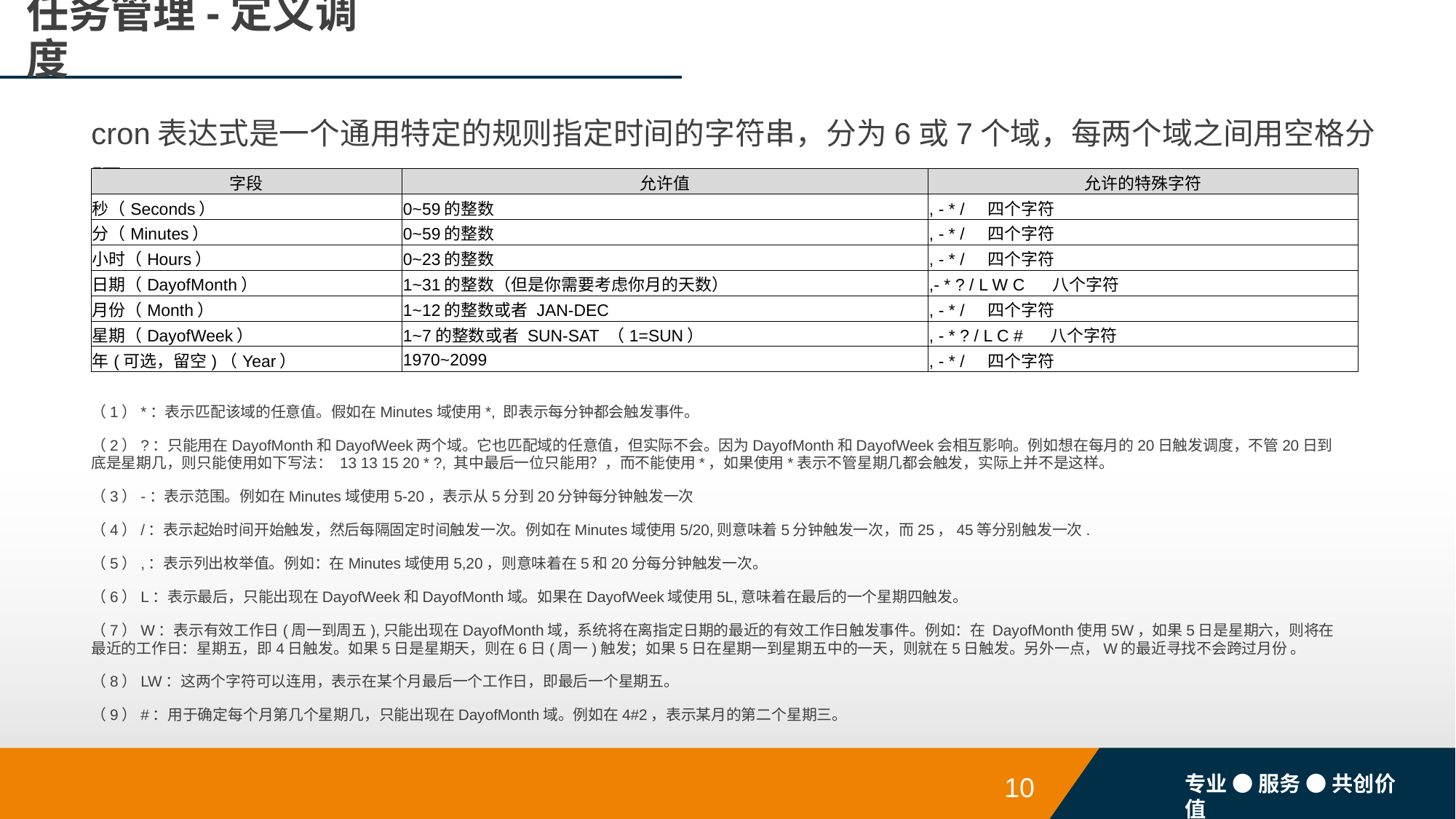

# 任务管理-定义调度
cron表达式是一个通用特定的规则指定时间的字符串，分为6或7个域，每两个域之间用空格分隔
| 字段 | 允许值 | 允许的特殊字符 |
| --- | --- | --- |
| 秒（Seconds） | 0~59的整数 | , - \* /    四个字符 |
| 分（Minutes） | 0~59的整数 | , - \* /    四个字符 |
| 小时（Hours） | 0~23的整数 | , - \* /    四个字符 |
| 日期（DayofMonth） | 1~31的整数（但是你需要考虑你月的天数） | ,- \* ? / L W C     八个字符 |
| 月份（Month） | 1~12的整数或者 JAN-DEC | , - \* /    四个字符 |
| 星期（DayofWeek） | 1~7的整数或者 SUN-SAT （1=SUN） | , - \* ? / L C #     八个字符 |
| 年(可选，留空)（Year） | 1970~2099 | , - \* /    四个字符 |
（1）*：表示匹配该域的任意值。假如在Minutes域使用*, 即表示每分钟都会触发事件。
（2）?：只能用在DayofMonth和DayofWeek两个域。它也匹配域的任意值，但实际不会。因为DayofMonth和DayofWeek会相互影响。例如想在每月的20日触发调度，不管20日到底是星期几，则只能使用如下写法： 13 13 15 20 * ?, 其中最后一位只能用？，而不能使用*，如果使用*表示不管星期几都会触发，实际上并不是这样。
（3）-：表示范围。例如在Minutes域使用5-20，表示从5分到20分钟每分钟触发一次
（4）/：表示起始时间开始触发，然后每隔固定时间触发一次。例如在Minutes域使用5/20,则意味着5分钟触发一次，而25，45等分别触发一次.
（5）,：表示列出枚举值。例如：在Minutes域使用5,20，则意味着在5和20分每分钟触发一次。
（6）L：表示最后，只能出现在DayofWeek和DayofMonth域。如果在DayofWeek域使用5L,意味着在最后的一个星期四触发。
（7）W：表示有效工作日(周一到周五),只能出现在DayofMonth域，系统将在离指定日期的最近的有效工作日触发事件。例如：在 DayofMonth使用5W，如果5日是星期六，则将在最近的工作日：星期五，即4日触发。如果5日是星期天，则在6日(周一)触发；如果5日在星期一到星期五中的一天，则就在5日触发。另外一点，W的最近寻找不会跨过月份 。
（8）LW：这两个字符可以连用，表示在某个月最后一个工作日，即最后一个星期五。
（9）#：用于确定每个月第几个星期几，只能出现在DayofMonth域。例如在4#2，表示某月的第二个星期三。